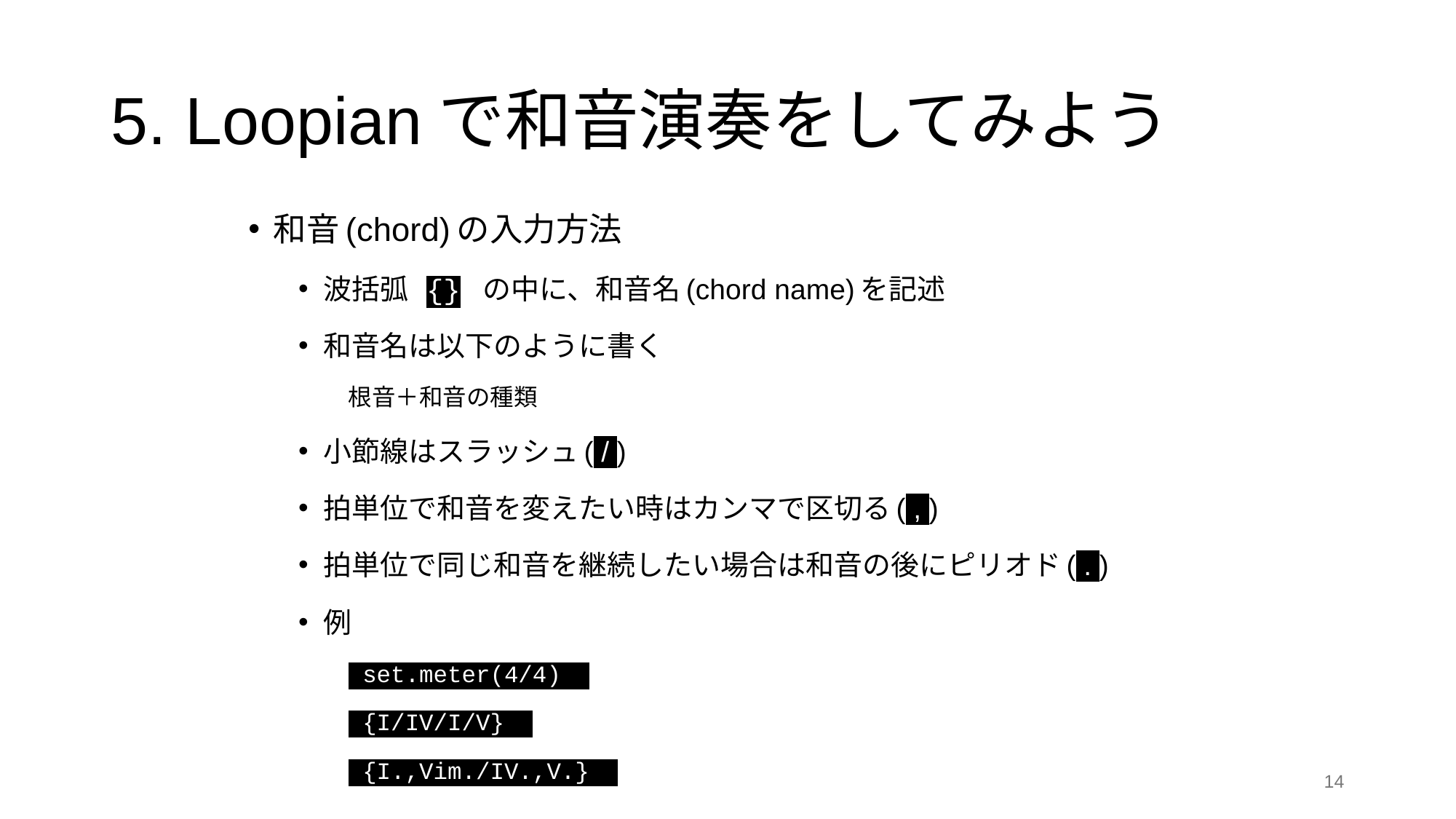

# 5. Loopianで和音演奏をしてみよう
和音(chord)の入力方法
波括弧  {} の中に、和音名(chord name)を記述
和音名は以下のように書く
根音＋和音の種類
小節線はスラッシュ( / )
拍単位で和音を変えたい時はカンマで区切る( , )
拍単位で同じ和音を継続したい場合は和音の後にピリオド( . )
例
 set.meter(4/4)
 {I/IV/I/V}
 {I.,Vim./IV.,V.}
14